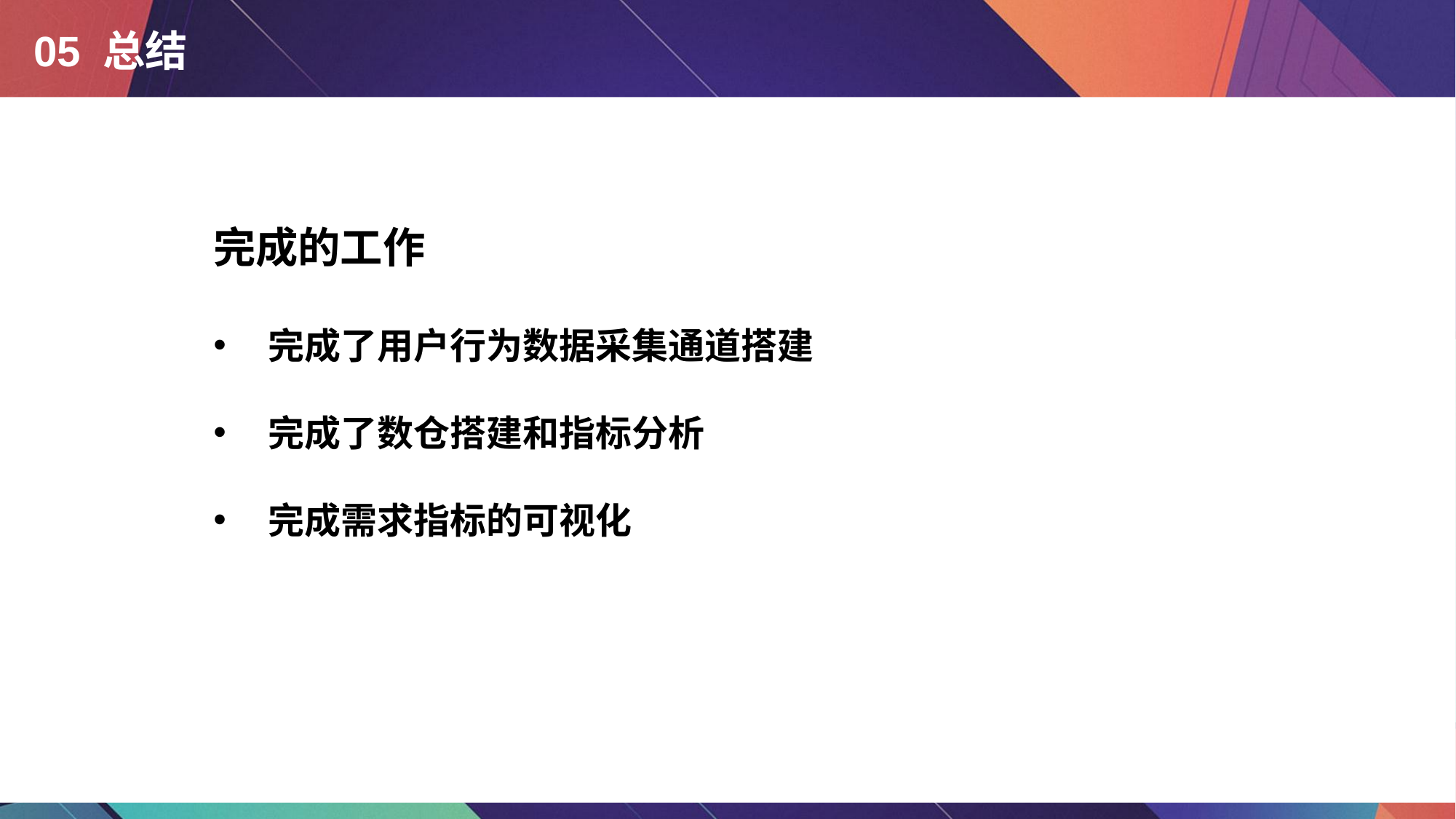

# 05 总结
完成的工作

完成了用户行为数据采集通道搭建

完成了数仓搭建和指标分析

完成需求指标的可视化